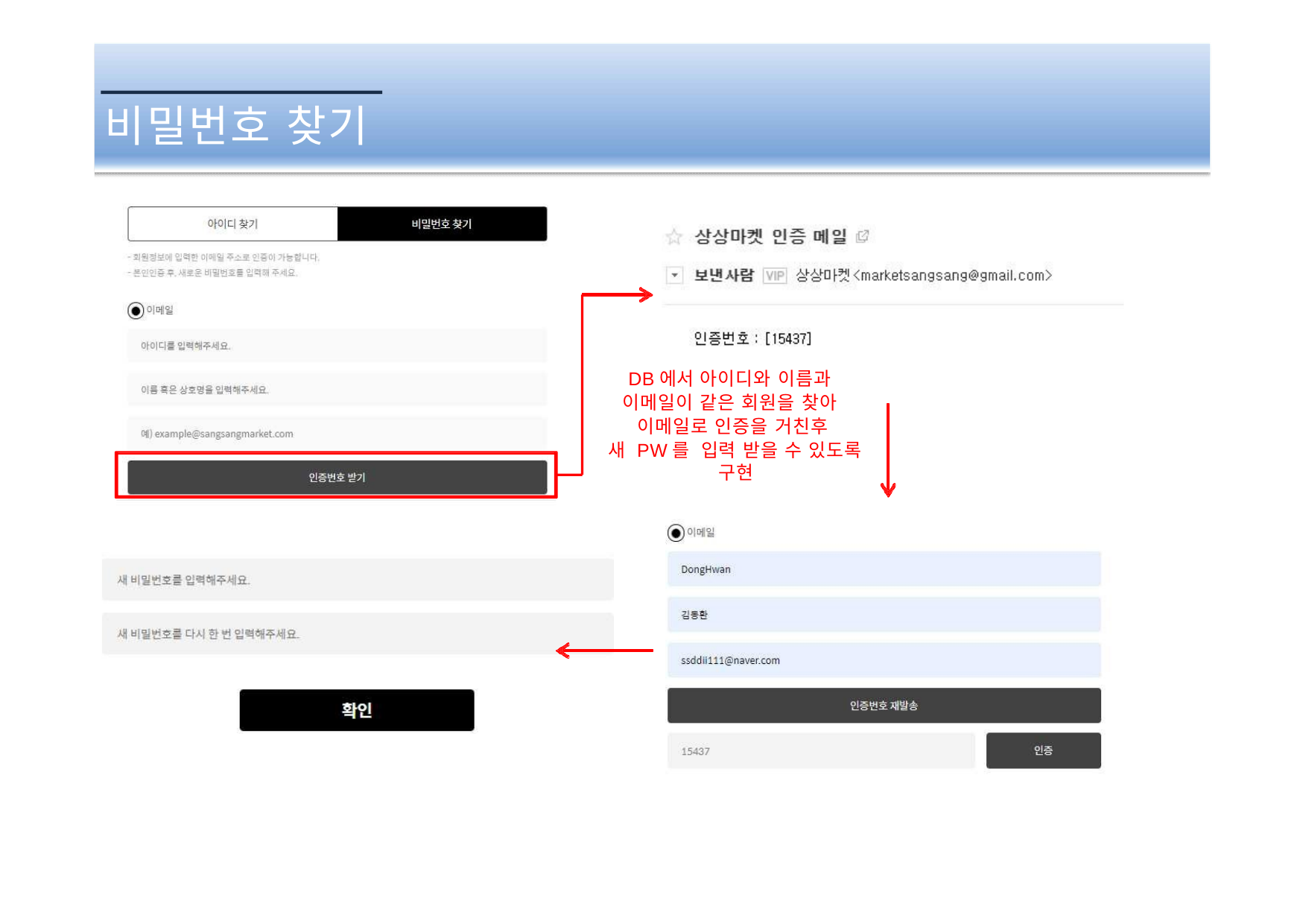

# 비밀번호 찾기

DB에서 아이디와 이름과
이메일이 같은 회원을 찾아
이메일로 인증을 거친후
새 PW를  입력 받을 수 있도록 구현